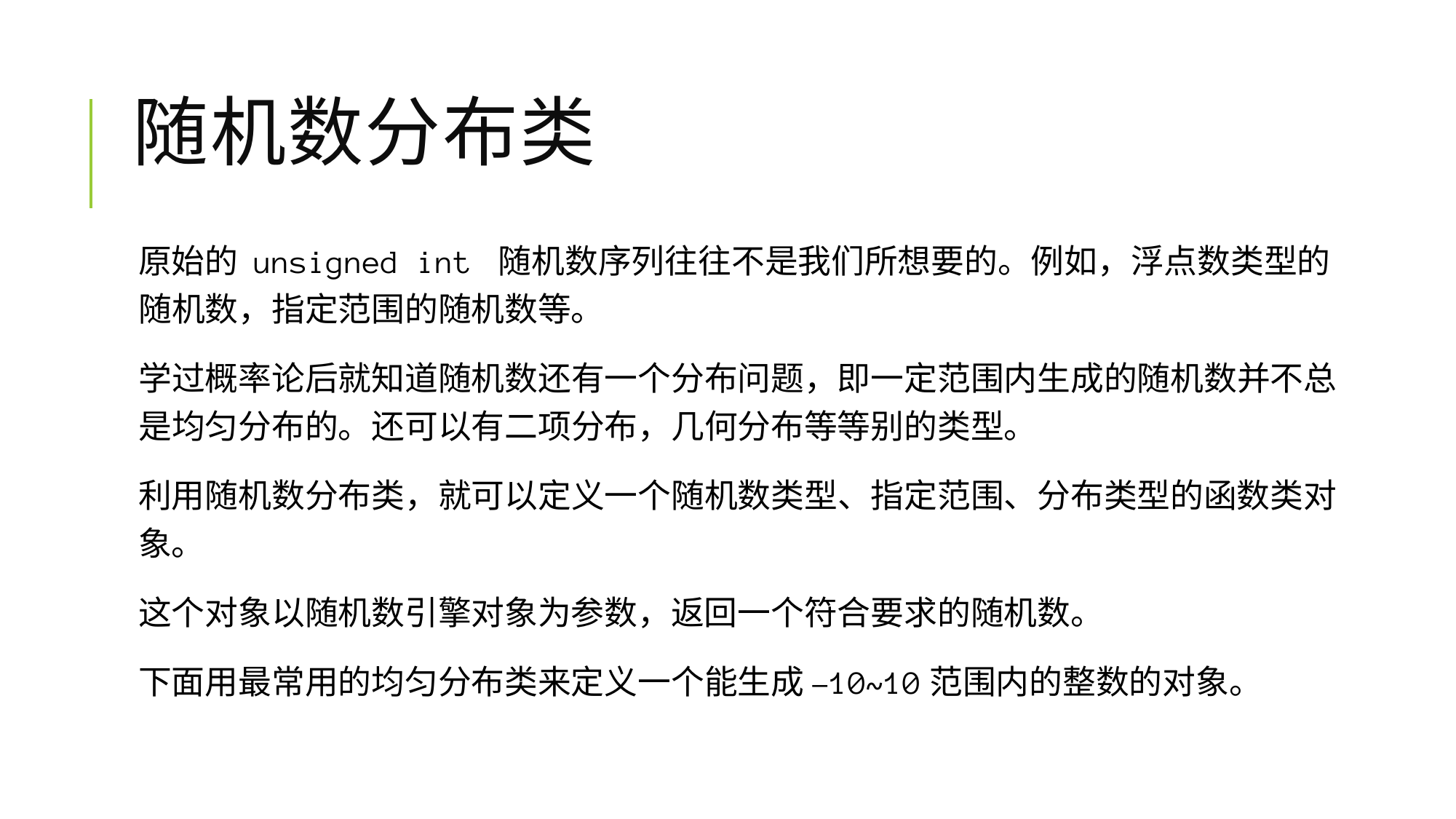

# 随机数分布类
原始的 unsigned int 随机数序列往往不是我们所想要的。例如，浮点数类型的随机数，指定范围的随机数等。
学过概率论后就知道随机数还有一个分布问题，即一定范围内生成的随机数并不总是均匀分布的。还可以有二项分布，几何分布等等别的类型。
利用随机数分布类，就可以定义一个随机数类型、指定范围、分布类型的函数类对象。
这个对象以随机数引擎对象为参数，返回一个符合要求的随机数。
下面用最常用的均匀分布类来定义一个能生成-10~10范围内的整数的对象。